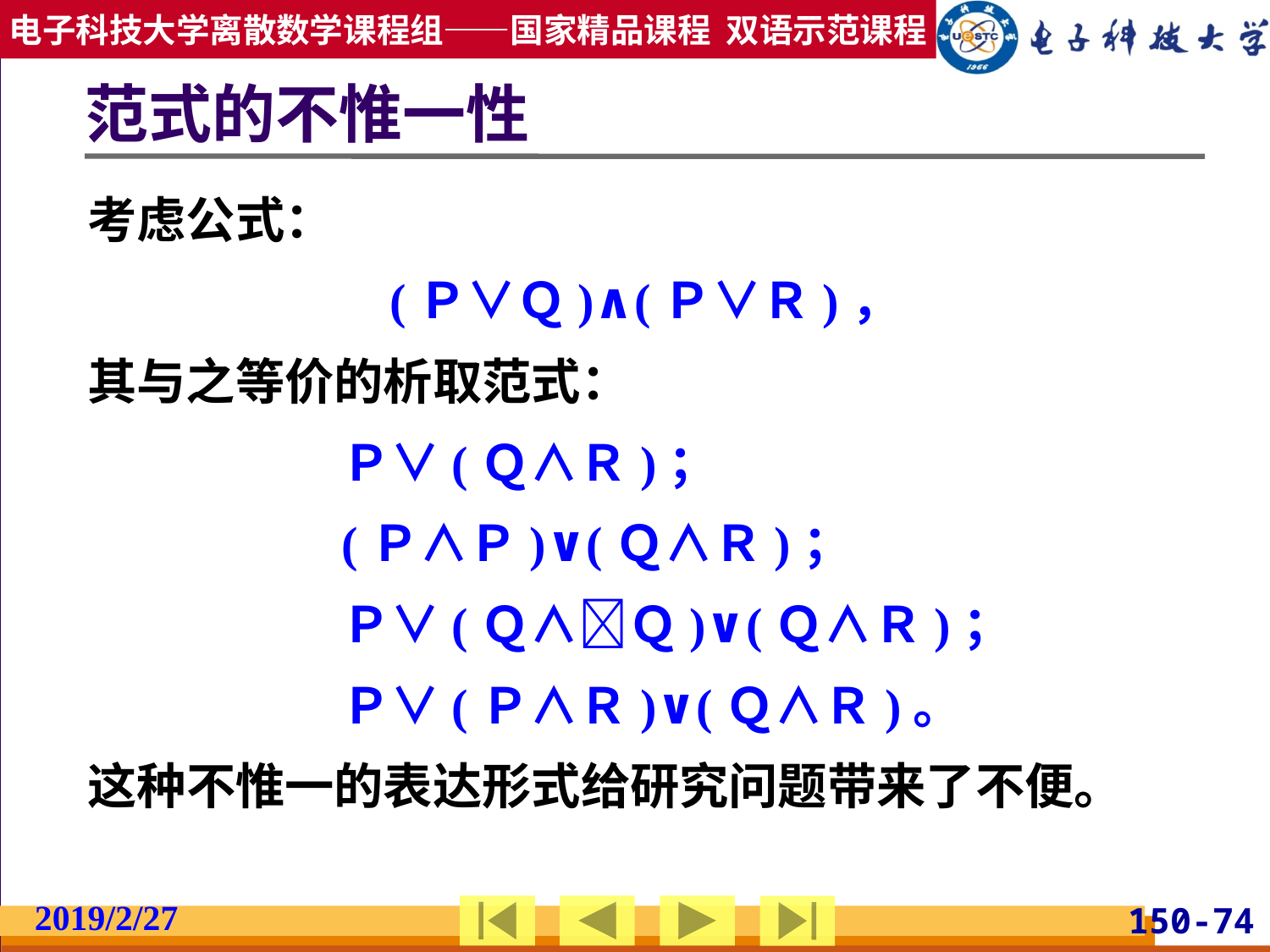

# 范式的不惟一性
考虑公式：
(Ｐ∨Ｑ)∧(Ｐ∨Ｒ)，
其与之等价的析取范式：
		Ｐ∨(Ｑ∧Ｒ)；
		(Ｐ∧Ｐ)∨(Ｑ∧Ｒ)；
		Ｐ∨(Ｑ∧¬Ｑ)∨(Ｑ∧Ｒ)；
		Ｐ∨(Ｐ∧Ｒ)∨(Ｑ∧Ｒ)。
这种不惟一的表达形式给研究问题带来了不便。
2019/2/27